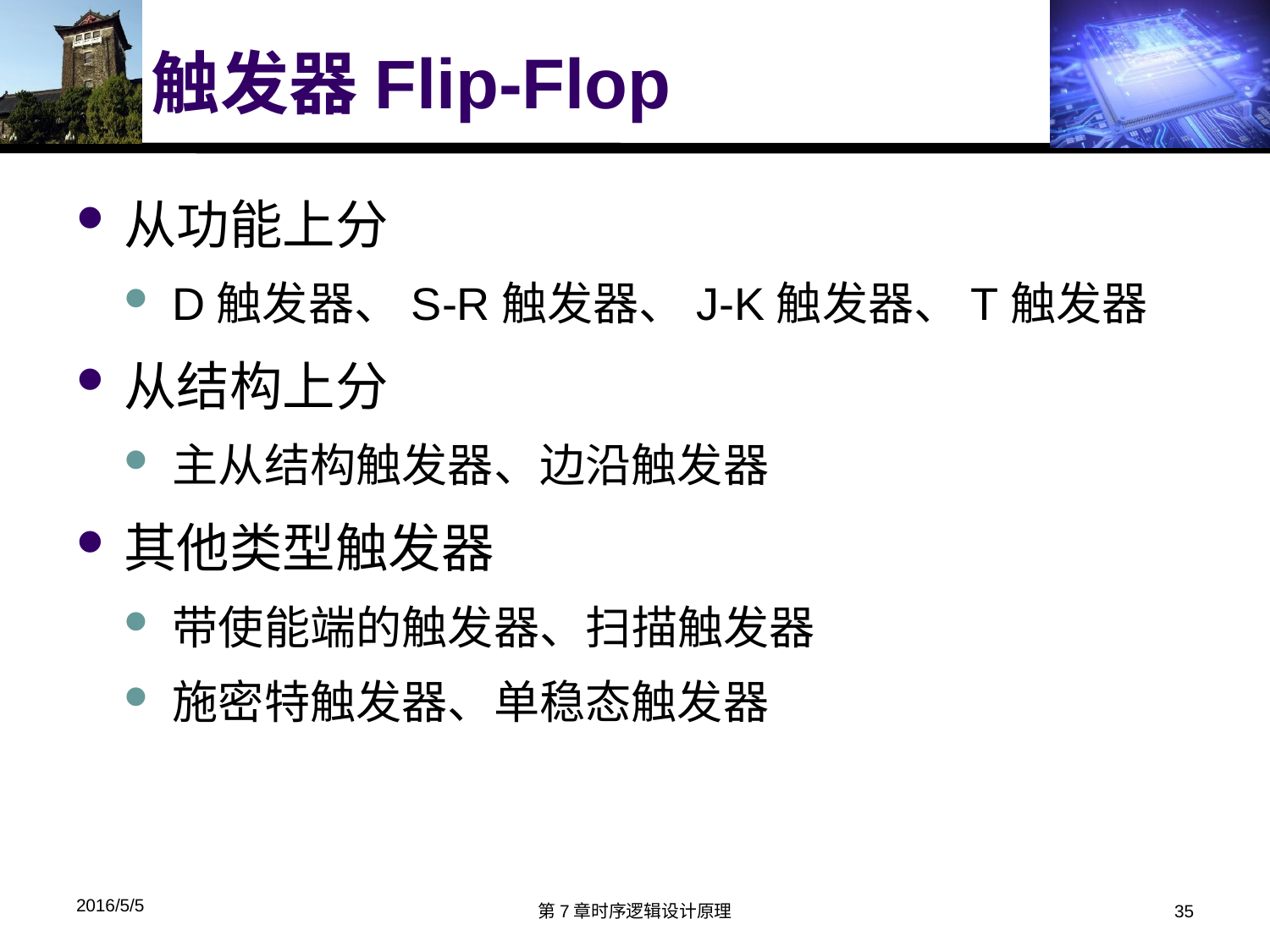

# 触发器Flip-Flop
从功能上分
D触发器、S-R触发器、J-K触发器、T触发器
从结构上分
主从结构触发器、边沿触发器
其他类型触发器
带使能端的触发器、扫描触发器
施密特触发器、单稳态触发器
2016/5/5
第7章时序逻辑设计原理
35